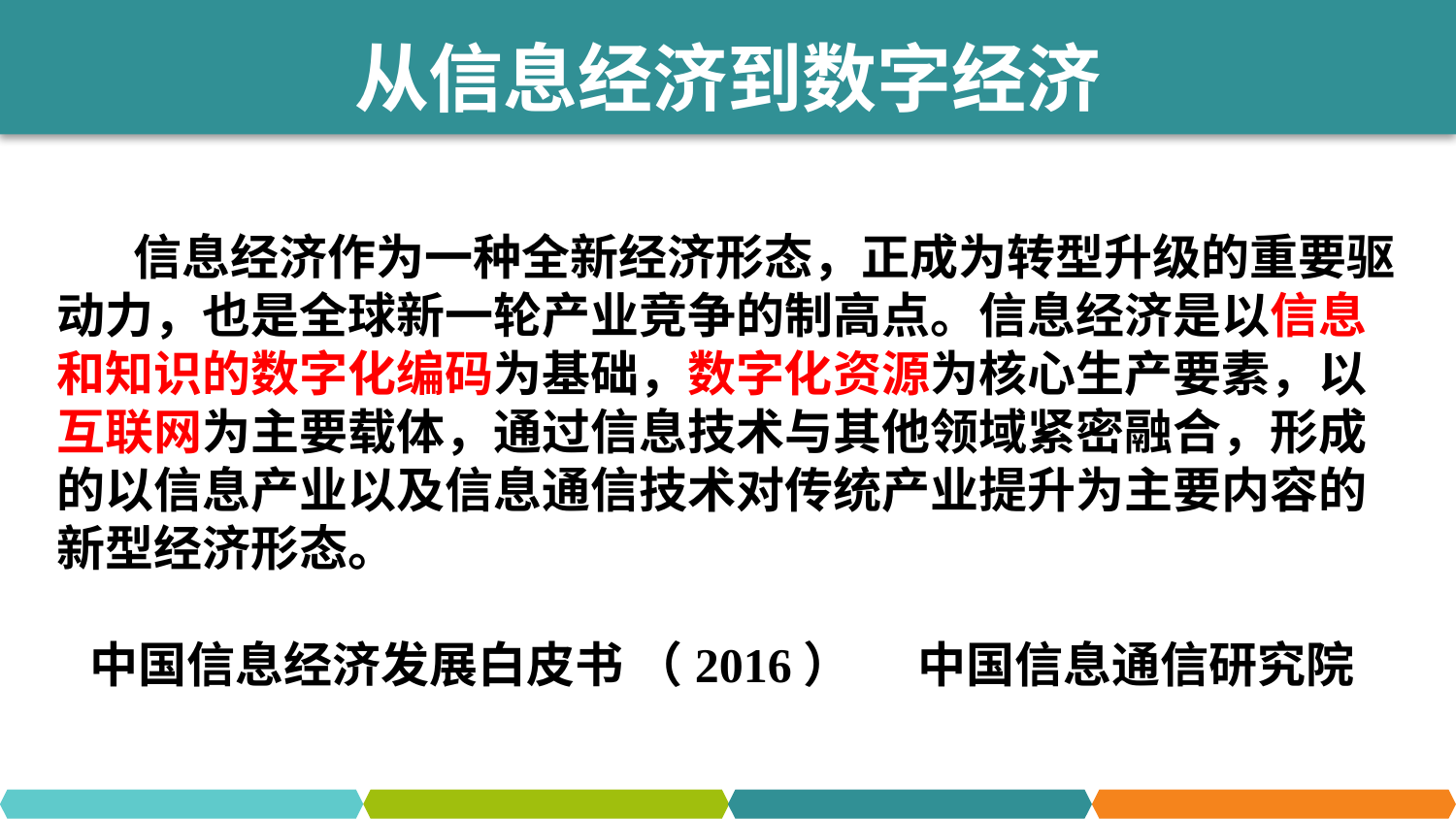

从信息经济到数字经济
      信息经济作为一种全新经济形态，正成为转型升级的重要驱动力，也是全球新一轮产业竞争的制高点。信息经济是以信息和知识的数字化编码为基础，数字化资源为核心生产要素，以互联网为主要载体，通过信息技术与其他领域紧密融合，形成的以信息产业以及信息通信技术对传统产业提升为主要内容的新型经济形态。

  中国信息经济发展白皮书 （2016）      中国信息通信研究院